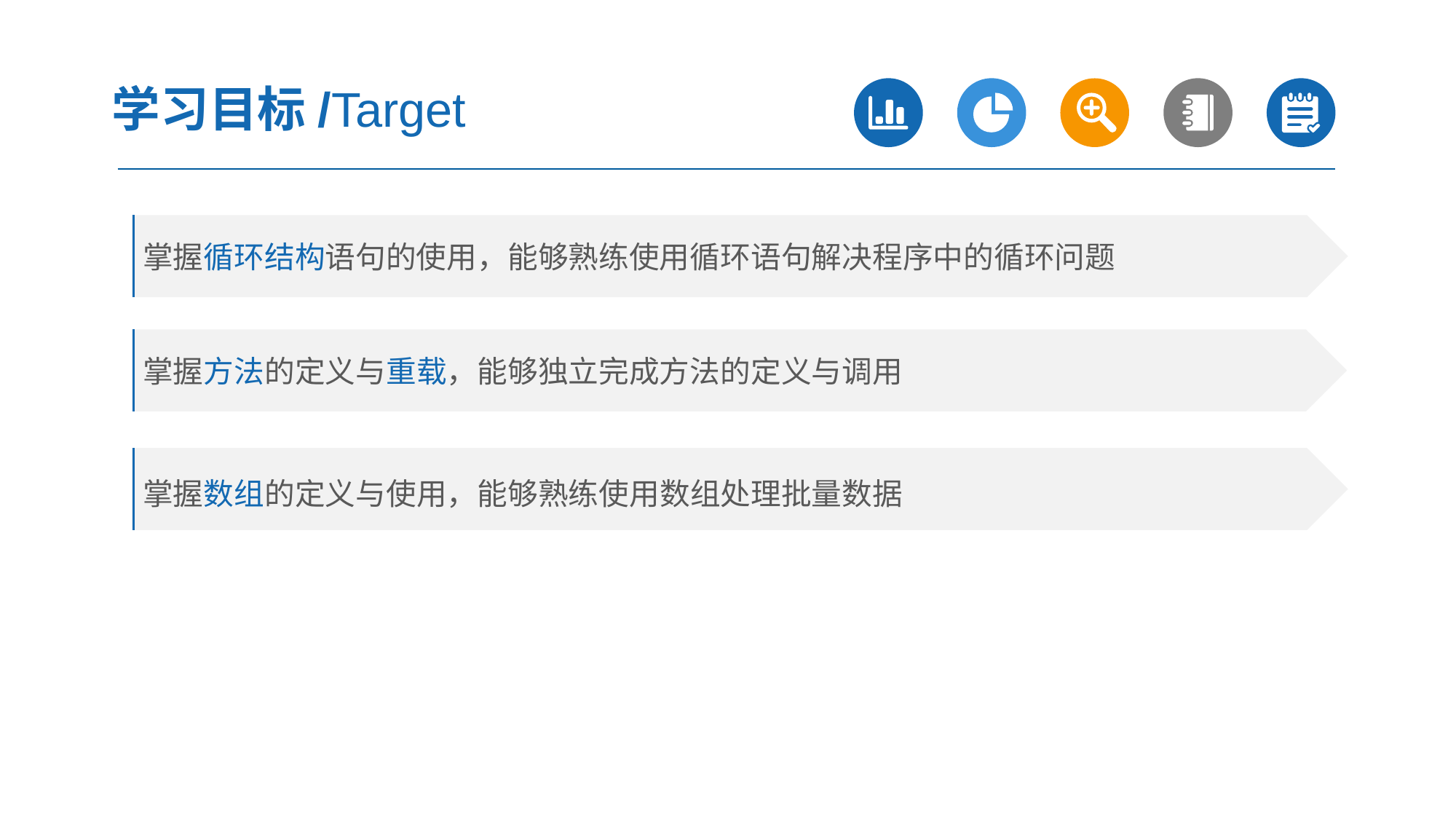

学习目标/Target
掌握循环结构语句的使用，能够熟练使用循环语句解决程序中的循环问题

掌握方法的定义与重载，能够独立完成方法的定义与调用

掌握数组的定义与使用，能够熟练使用数组处理批量数据